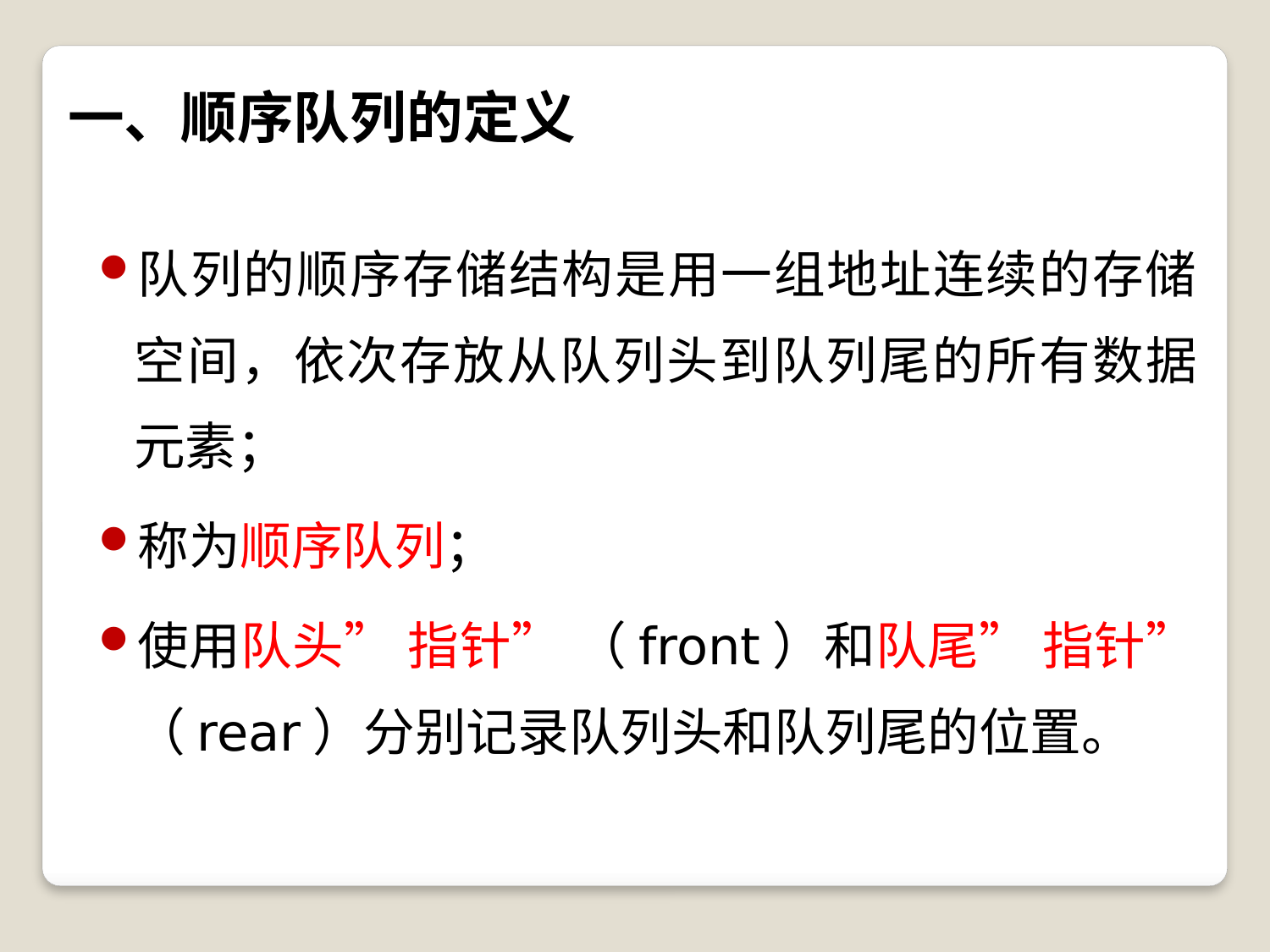

# 一、顺序队列的定义

队列的顺序存储结构是用一组地址连续的存储空间，依次存放从队列头到队列尾的所有数据元素；
称为顺序队列；
使用队头” 指针” （front）和队尾” 指针” （rear）分别记录队列头和队列尾的位置。